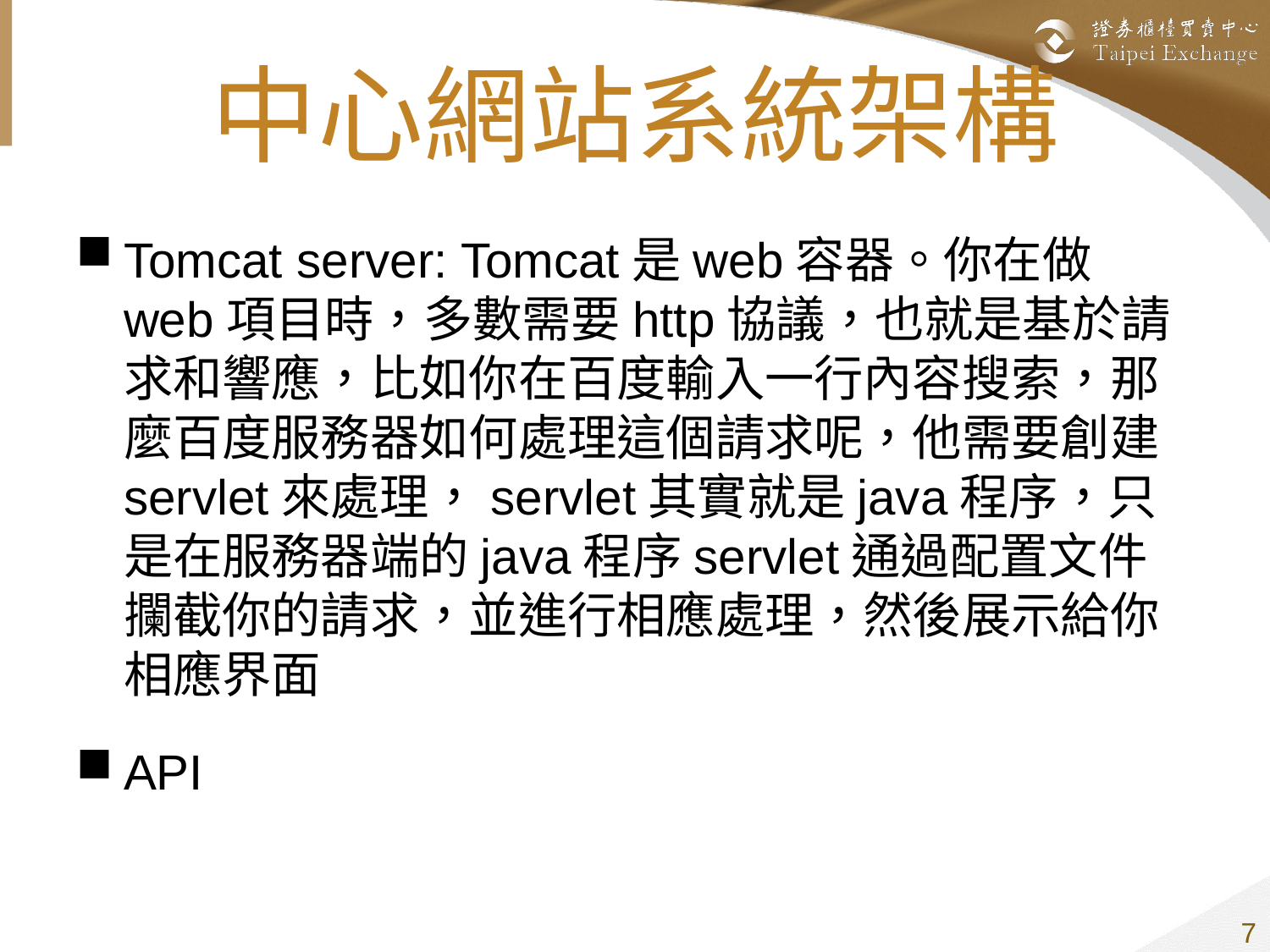

# 中心網站系統架構
Tomcat server: Tomcat是web容器。你在做web項目時，多數需要http協議，也就是基於請求和響應，比如你在百度輸入一行內容搜索，那麼百度服務器如何處理這個請求呢，他需要創建servlet來處理，servlet其實就是java程序，只是在服務器端的java程序servlet通過配置文件攔截你的請求，並進行相應處理，然後展示給你相應界面
API